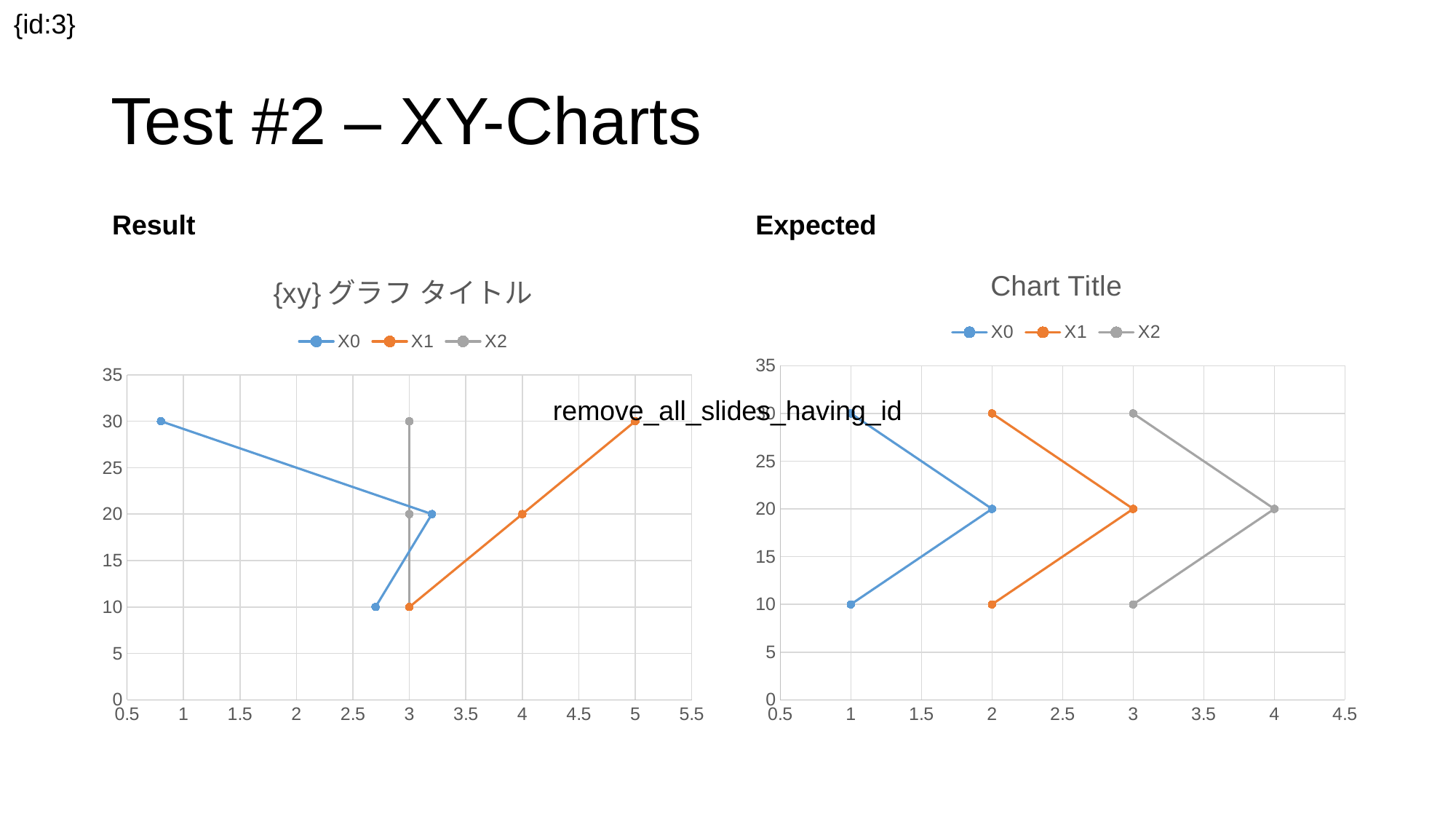

{id:3}
# Test #2 – XY-Charts
Result
Expected

### Chart: {xy}グラフ タイトル

| Category | X0 | X1 | X2 |
|---|---|---|---|

### Chart:

| Category | X0 | X1 | X2 |
|---|---|---|---|
remove_all_slides_having_id